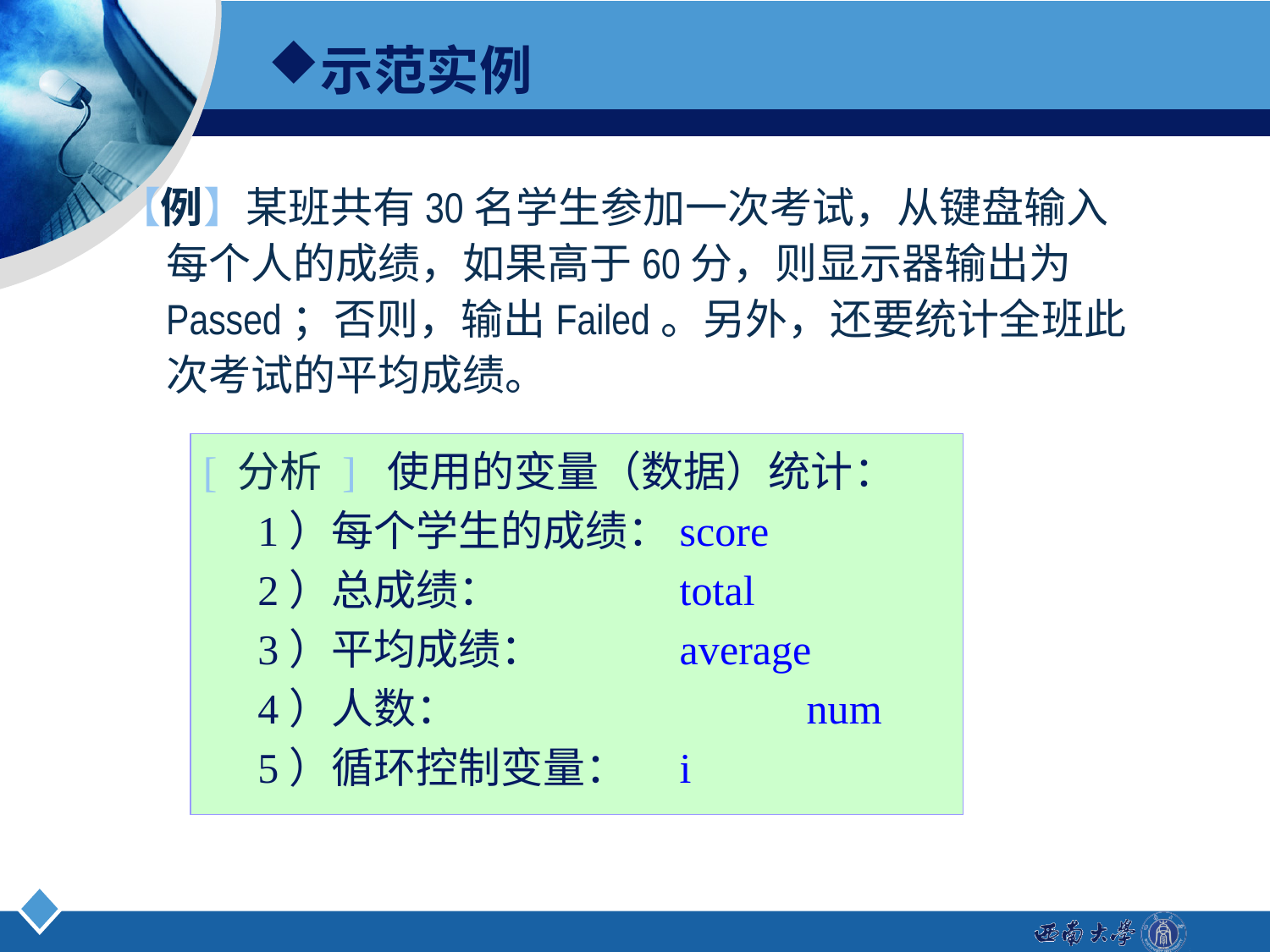

# 示范实例
【例】某班共有30名学生参加一次考试，从键盘输入每个人的成绩，如果高于60分，则显示器输出为Passed；否则，输出Failed。另外，还要统计全班此次考试的平均成绩。
[ 分析 ]  使用的变量（数据）统计：
1）每个学生的成绩：	score
2）总成绩：	   	total
3）平均成绩：	   	average
4）人数：		  	num
5）循环控制变量：	i